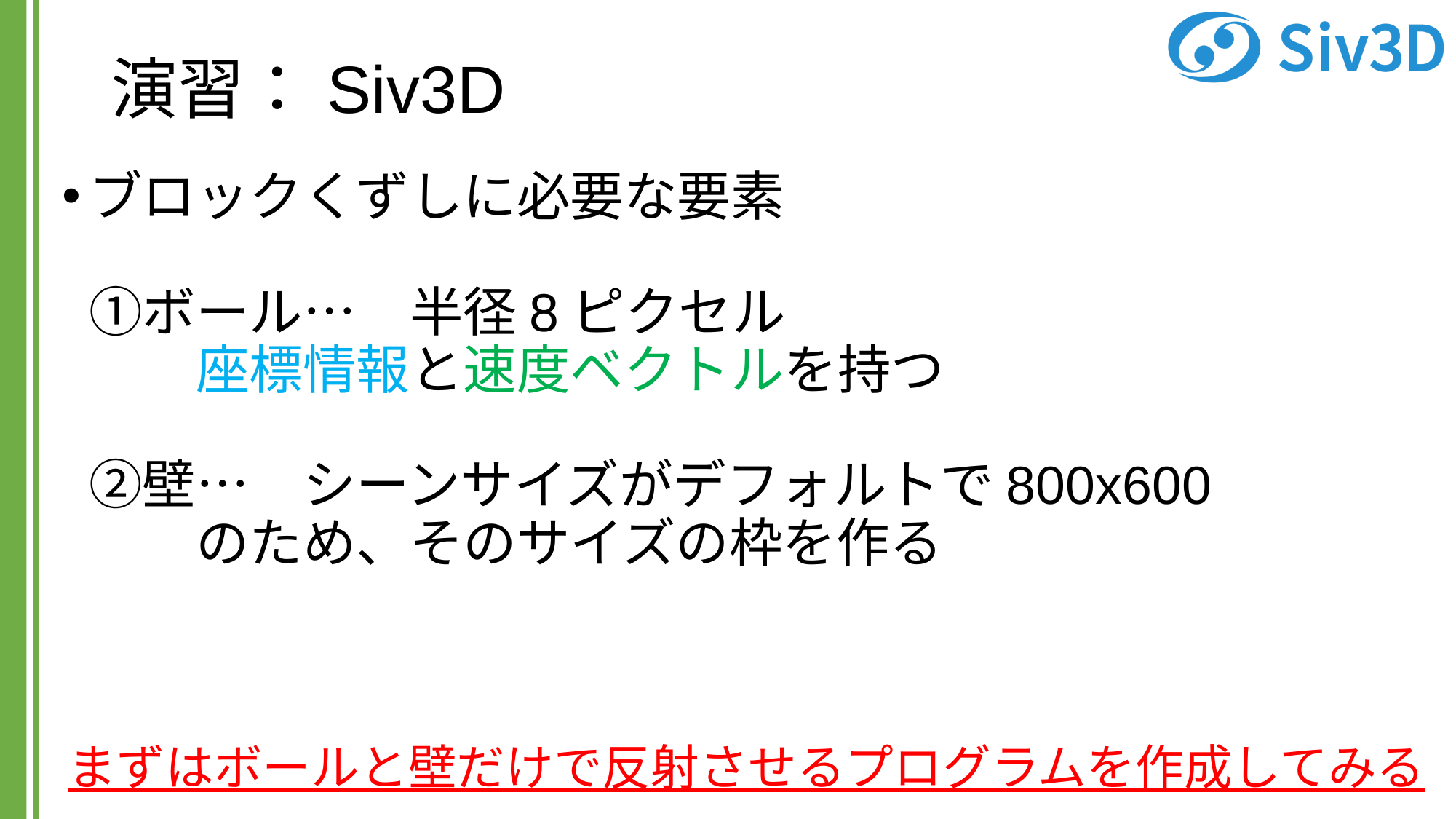

# 演習：Siv3D
ブロックくずしに必要な要素
①ボール	…	半径8ピクセル
				座標情報と速度ベクトルを持つ
②壁		…	シーンサイズがデフォルトで800x600
				のため、そのサイズの枠を作る
				x座標は0～799,y座標は0～599　
　				の範囲になる
まずはボールと壁だけで反射させるプログラムを作成してみる